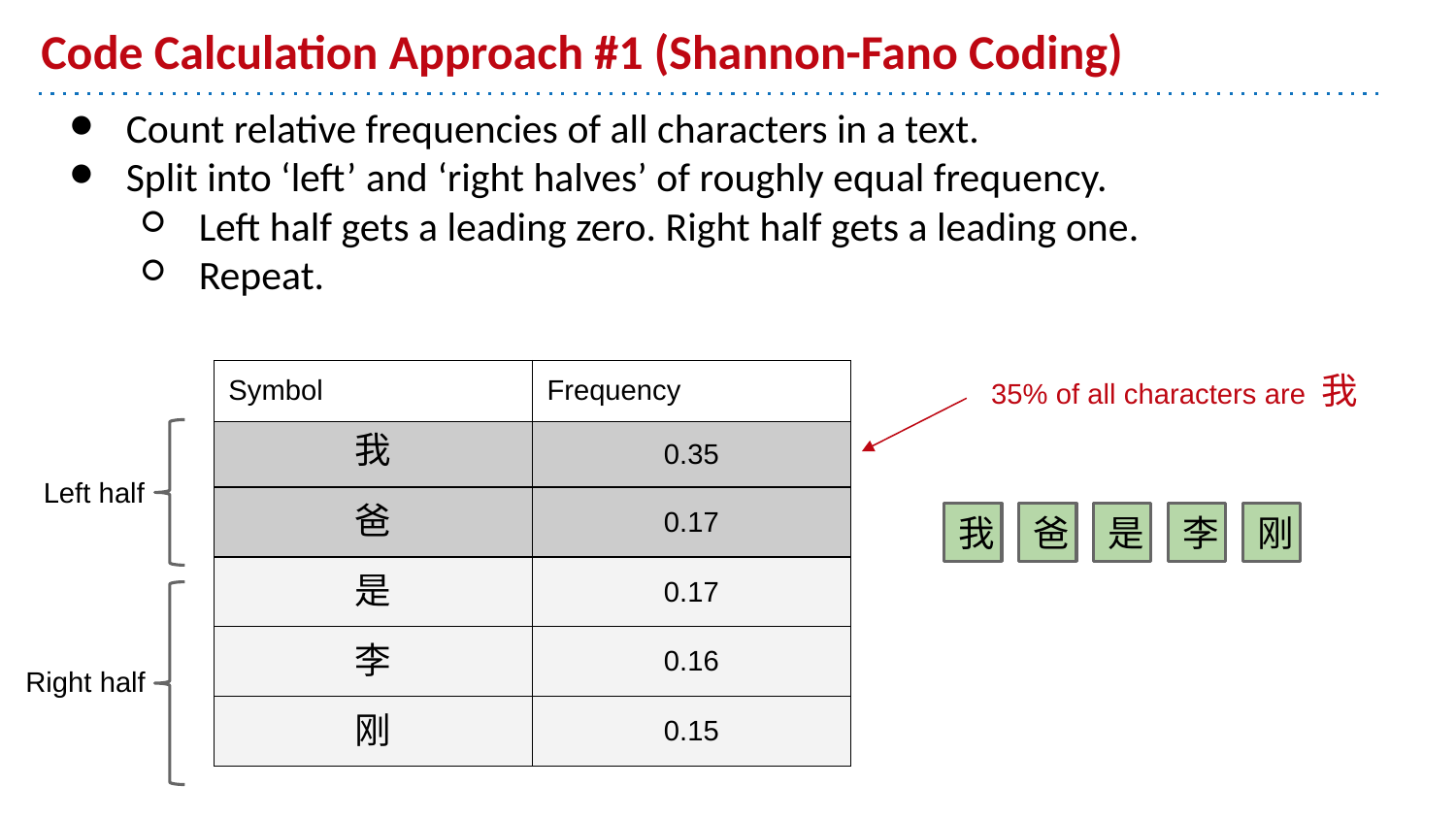

# Code Calculation Approach #1 (Shannon-Fano Coding)
Count relative frequencies of all characters in a text.
Split into ‘left’ and ‘right halves’ of roughly equal frequency.
Left half gets a leading zero. Right half gets a leading one.
Repeat.
35% of all characters are 我
| Symbol | Frequency |
| --- | --- |
| 我 | 0.35 |
| 爸 | 0.17 |
| 是 | 0.17 |
| 李 | 0.16 |
| 刚 | 0.15 |

Left half
我
爸
是
李
刚

Right half